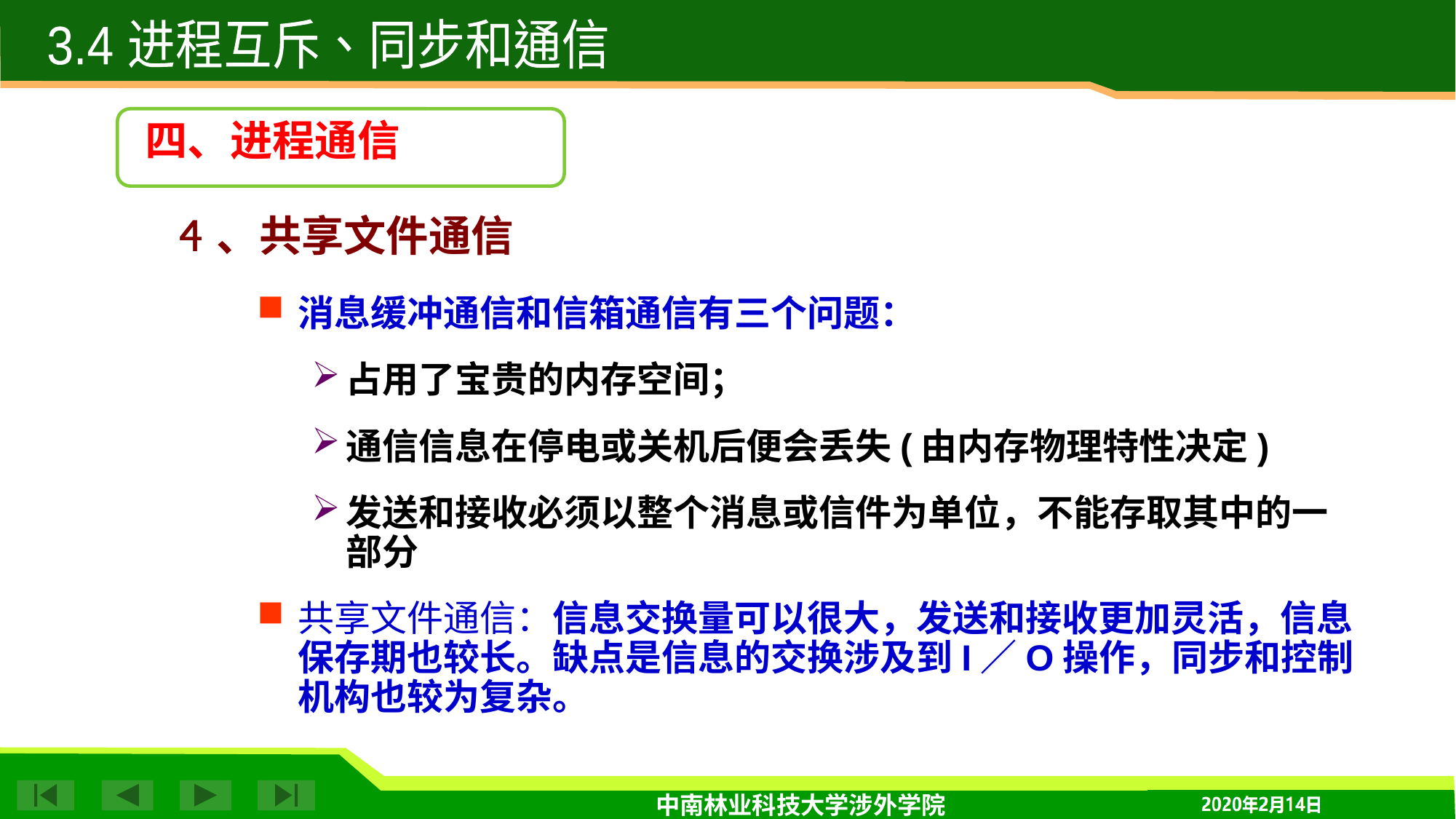

3.4 进程互斥、同步和通信
四、进程通信

4、共享文件通信
消息缓冲通信和信箱通信有三个问题：
占用了宝贵的内存空间；
通信信息在停电或关机后便会丢失(由内存物理特性决定)
发送和接收必须以整个消息或信件为单位，不能存取其中的一部分
共享文件通信：信息交换量可以很大，发送和接收更加灵活，信息保存期也较长。缺点是信息的交换涉及到I／O操作，同步和控制机构也较为复杂。